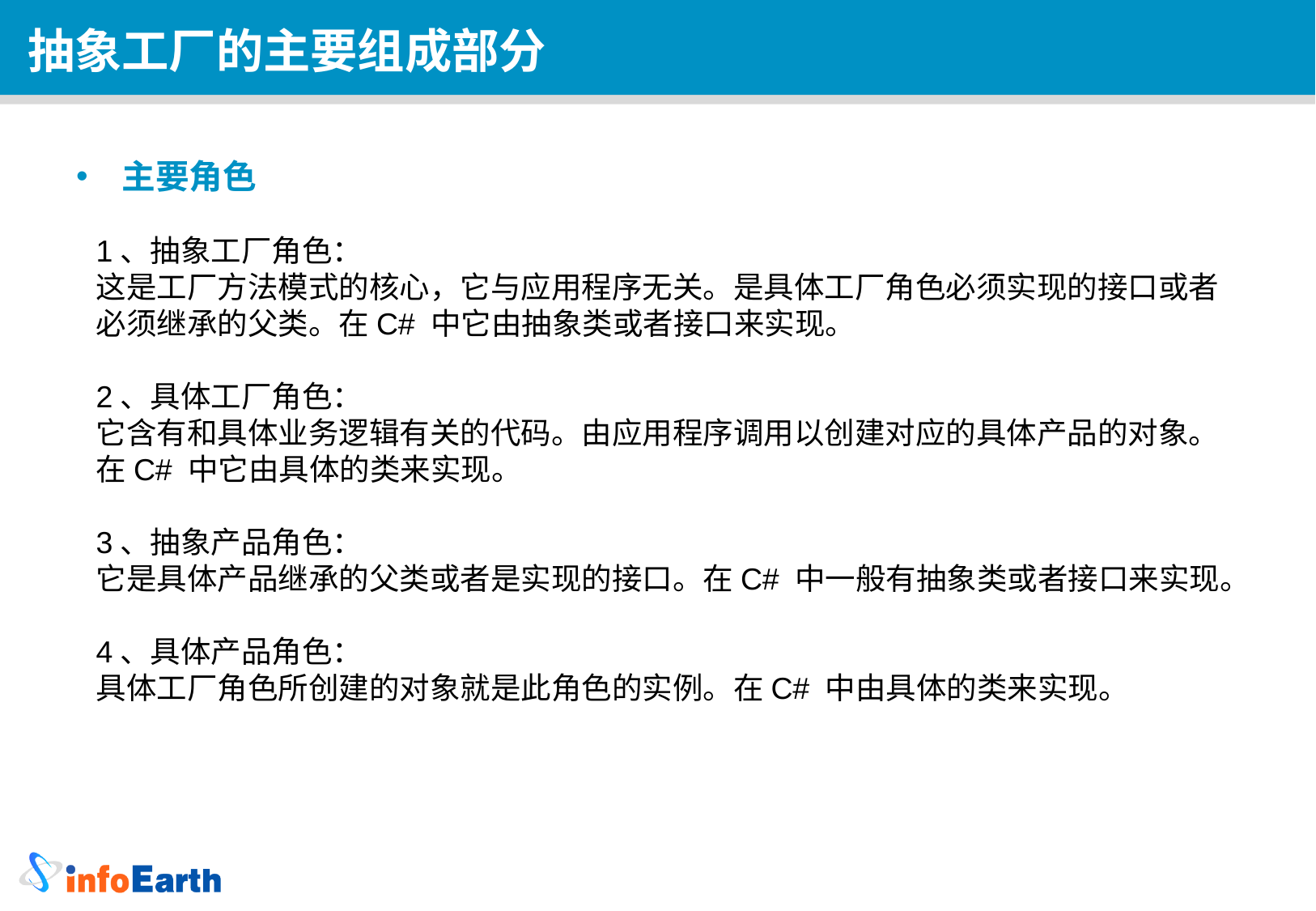

抽象工厂的主要组成部分
主要角色
1、抽象工厂角色：
这是工厂方法模式的核心，它与应用程序无关。是具体工厂角色必须实现的接口或者必须继承的父类。在C# 中它由抽象类或者接口来实现。

2、具体工厂角色：
它含有和具体业务逻辑有关的代码。由应用程序调用以创建对应的具体产品的对象。在C# 中它由具体的类来实现。

3、抽象产品角色：
它是具体产品继承的父类或者是实现的接口。在C# 中一般有抽象类或者接口来实现。

4、具体产品角色：
具体工厂角色所创建的对象就是此角色的实例。在C# 中由具体的类来实现。